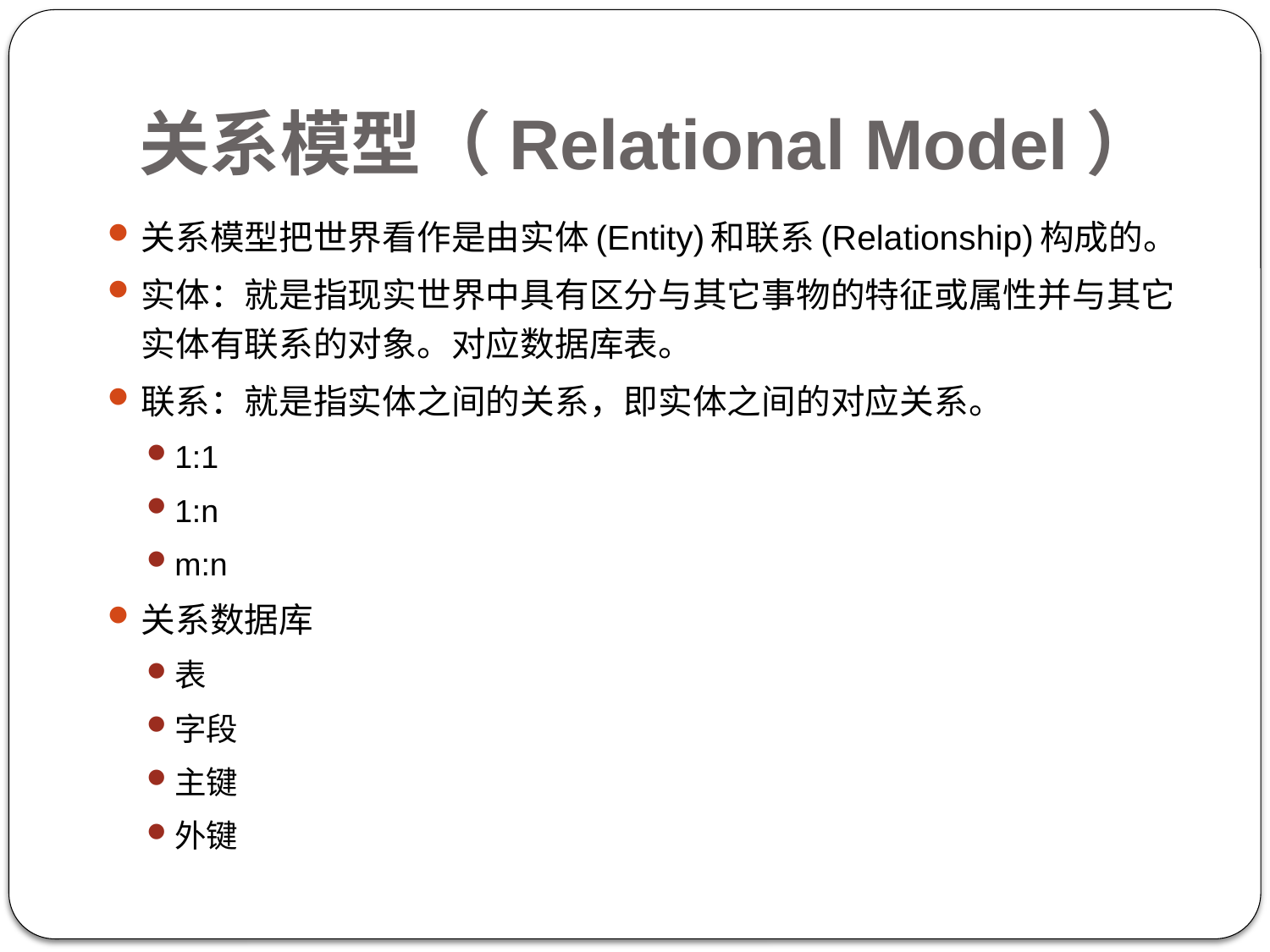

# 关系模型（Relational Model）
关系模型把世界看作是由实体(Entity)和联系(Relationship)构成的。
实体：就是指现实世界中具有区分与其它事物的特征或属性并与其它实体有联系的对象。对应数据库表。
联系：就是指实体之间的关系，即实体之间的对应关系。
1:1
1:n
m:n
关系数据库
表
字段
主键
外键